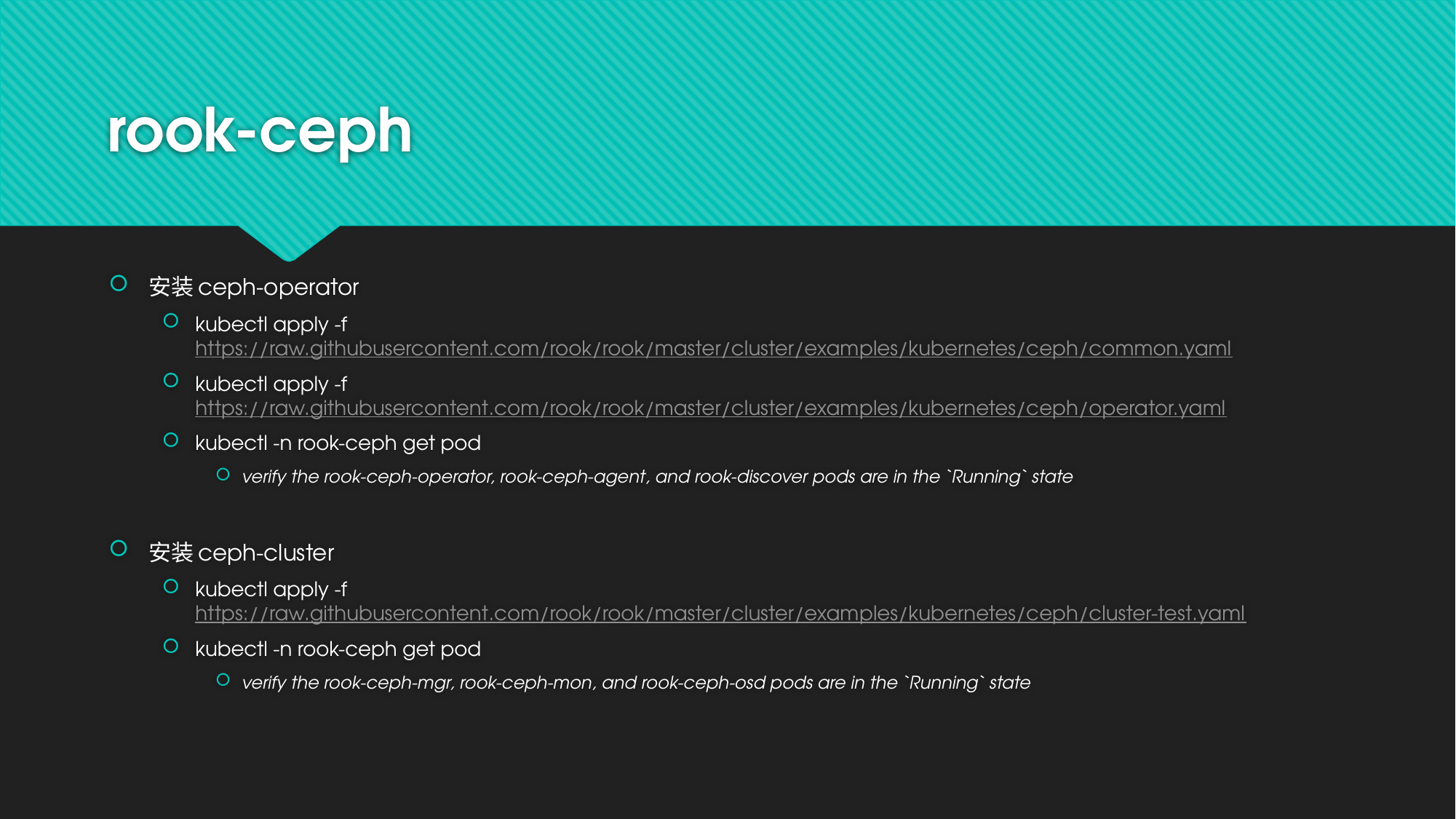

# rook-ceph
安装ceph-operator
kubectl apply -f https://raw.githubusercontent.com/rook/rook/master/cluster/examples/kubernetes/ceph/common.yaml
kubectl apply -f https://raw.githubusercontent.com/rook/rook/master/cluster/examples/kubernetes/ceph/operator.yaml
kubectl -n rook-ceph get pod
verify the rook-ceph-operator, rook-ceph-agent, and rook-discover pods are in the `Running` state

安装ceph-cluster
kubectl apply -f https://raw.githubusercontent.com/rook/rook/master/cluster/examples/kubernetes/ceph/cluster-test.yaml
kubectl -n rook-ceph get pod
verify the rook-ceph-mgr, rook-ceph-mon, and rook-ceph-osd pods are in the `Running` state